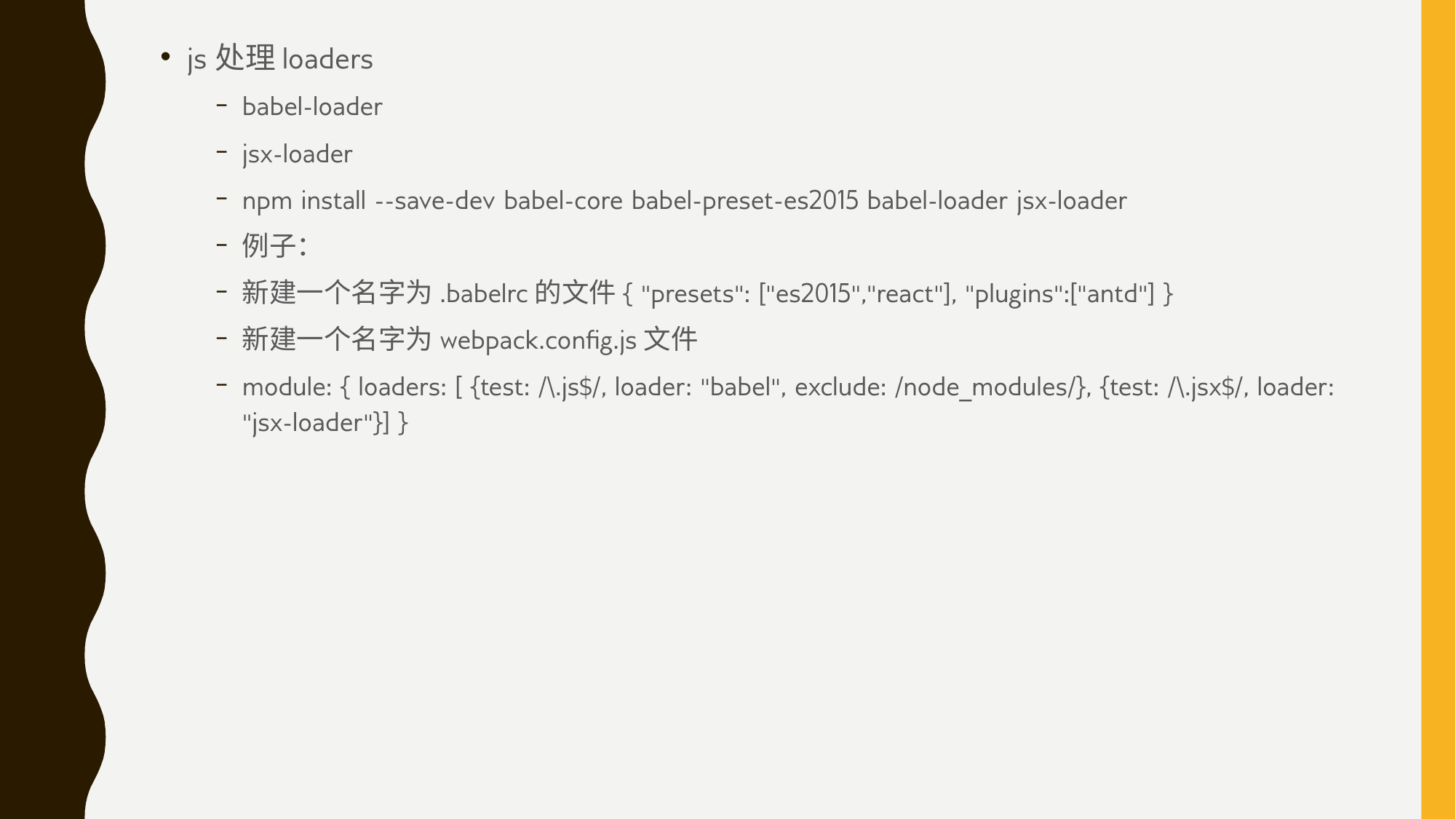

js处理loaders
babel-loader
jsx-loader
npm install --save-dev babel-core babel-preset-es2015 babel-loader jsx-loader
例子：
新建一个名字为.babelrc的文件{ "presets": ["es2015","react"], "plugins":["antd"] }
新建一个名字为webpack.config.js文件
module: { loaders: [ {test: /\.js$/, loader: "babel", exclude: /node_modules/}, {test: /\.jsx$/, loader: "jsx-loader"}] }